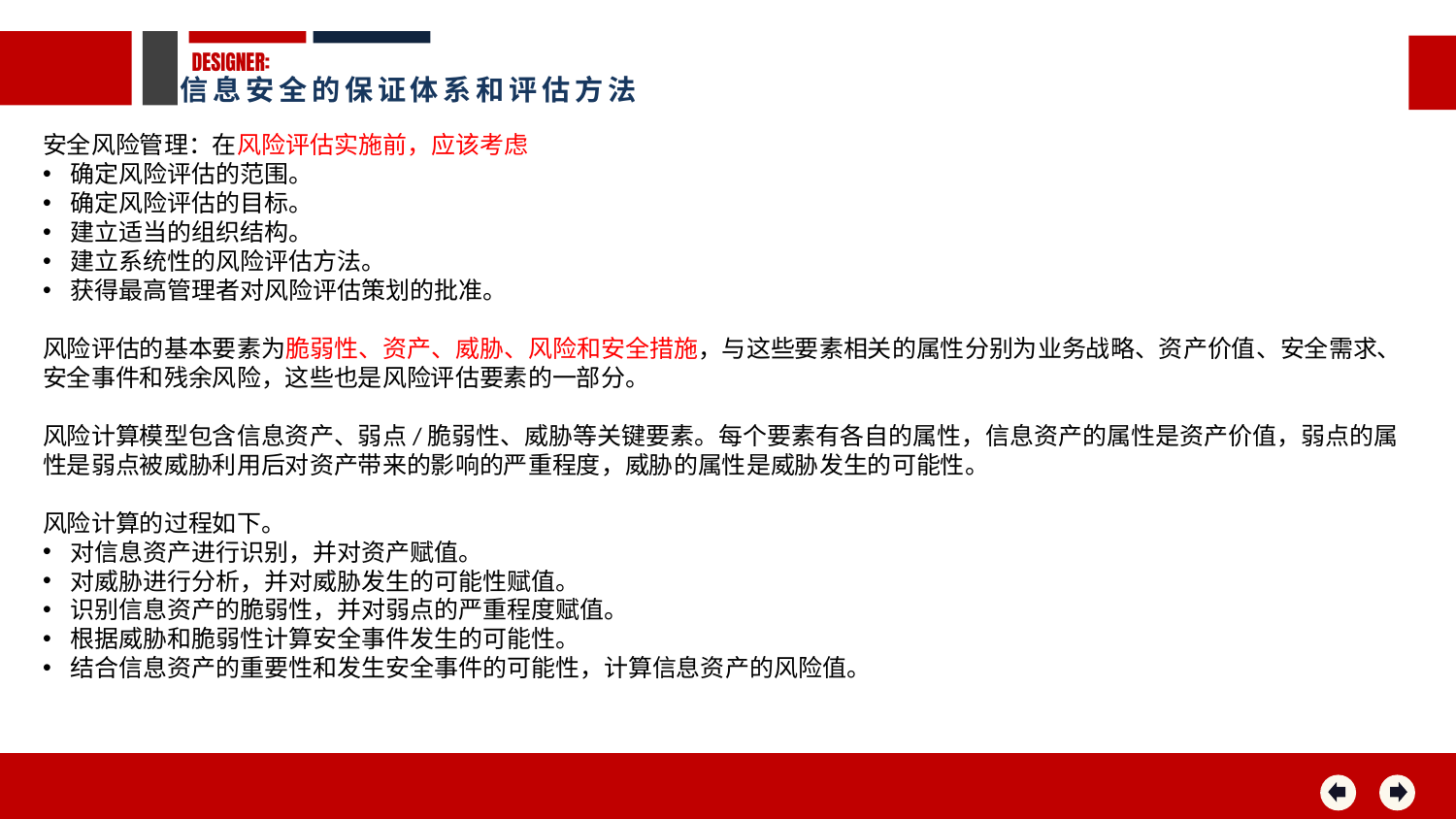

DESIGNER:
信息安全的保证体系和评估方法
安全风险管理：在风险评估实施前，应该考虑
确定风险评估的范围。
确定风险评估的目标。
建立适当的组织结构。
建立系统性的风险评估方法。
获得最高管理者对风险评估策划的批准。

风险评估的基本要素为脆弱性、资产、威胁、风险和安全措施，与这些要素相关的属性分别为业务战略、资产价值、安全需求、安全事件和残余风险，这些也是风险评估要素的一部分。

风险计算模型包含信息资产、弱点/脆弱性、威胁等关键要素。每个要素有各自的属性，信息资产的属性是资产价值，弱点的属性是弱点被威胁利用后对资产带来的影响的严重程度，威胁的属性是威胁发生的可能性。

风险计算的过程如下。
对信息资产进行识别，并对资产赋值。
对威胁进行分析，并对威胁发生的可能性赋值。
识别信息资产的脆弱性，并对弱点的严重程度赋值。
根据威胁和脆弱性计算安全事件发生的可能性。
结合信息资产的重要性和发生安全事件的可能性，计算信息资产的风险值。